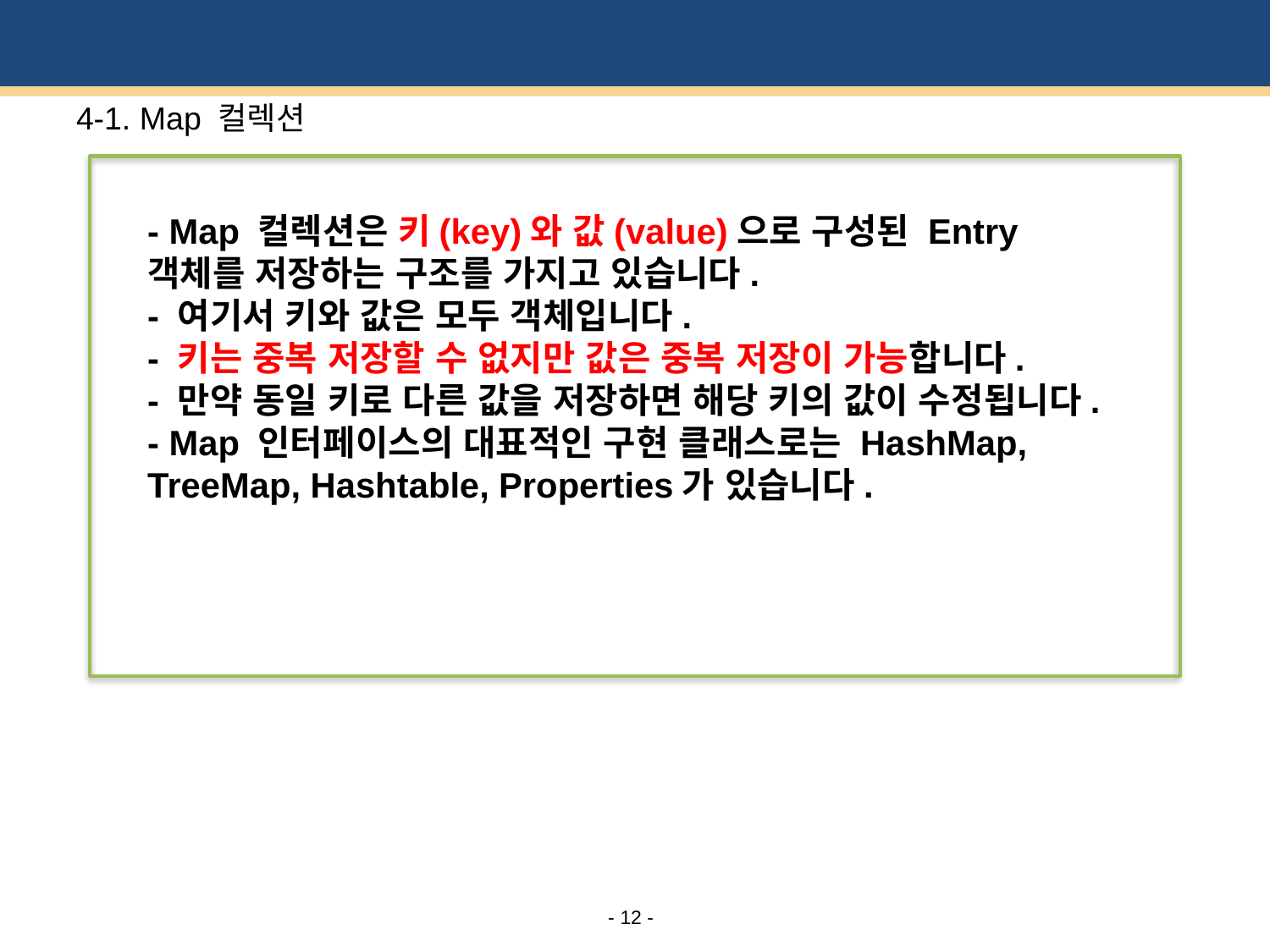

# 4-1. Map 컬렉션

- Map 컬렉션은 키(key)와 값(value)으로 구성된 Entry객체를 저장하는 구조를 가지고 있습니다.
- 여기서 키와 값은 모두 객체입니다.
- 키는 중복 저장할 수 없지만 값은 중복 저장이 가능합니다.
- 만약 동일 키로 다른 값을 저장하면 해당 키의 값이 수정됩니다.
- Map 인터페이스의 대표적인 구현 클래스로는 HashMap, TreeMap, Hashtable, Properties가 있습니다.